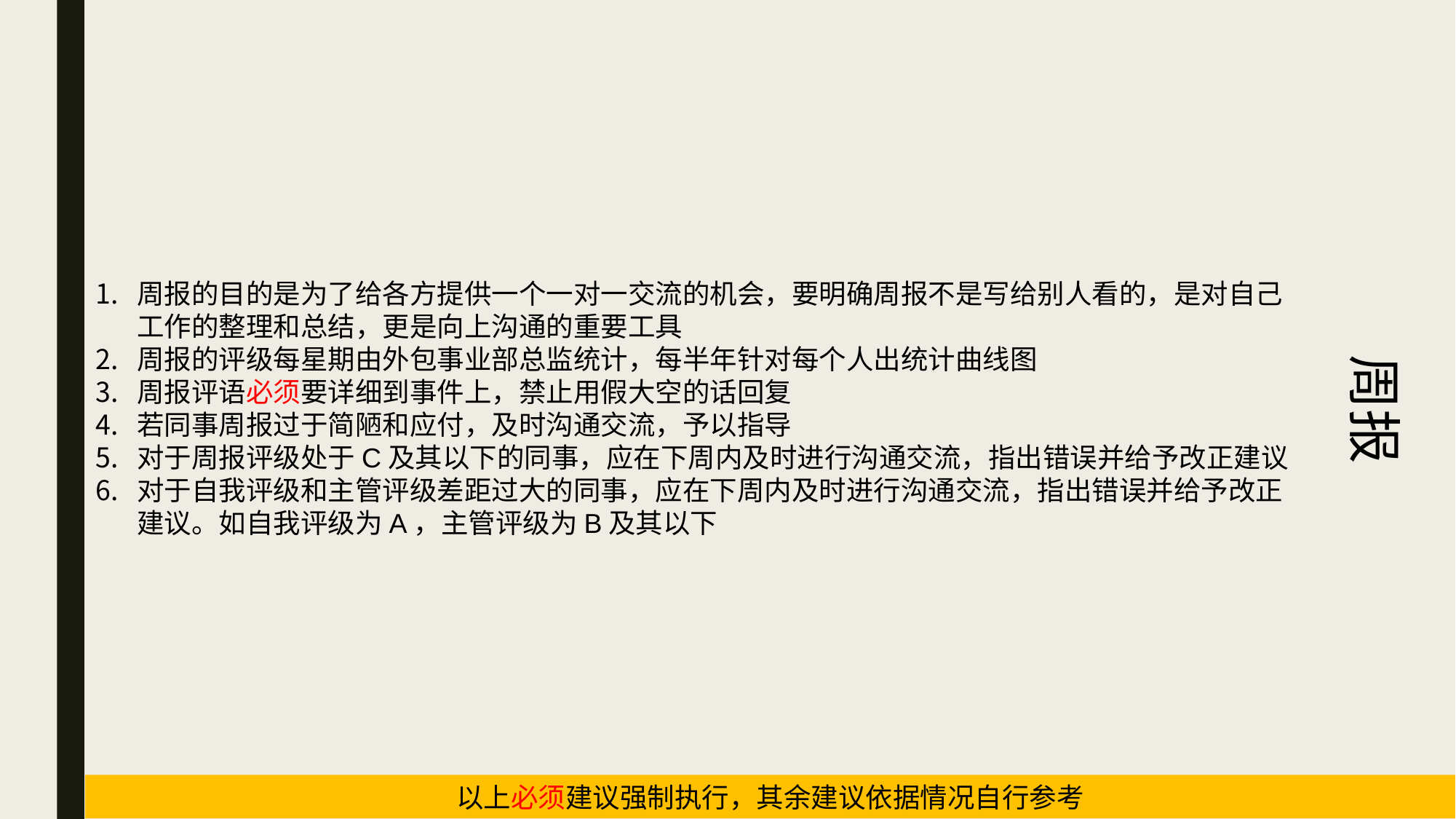

周报
周报的目的是为了给各方提供一个一对一交流的机会，要明确周报不是写给别人看的，是对自己工作的整理和总结，更是向上沟通的重要工具
周报的评级每星期由外包事业部总监统计，每半年针对每个人出统计曲线图
周报评语必须要详细到事件上，禁止用假大空的话回复
若同事周报过于简陋和应付，及时沟通交流，予以指导
对于周报评级处于C及其以下的同事，应在下周内及时进行沟通交流，指出错误并给予改正建议
对于自我评级和主管评级差距过大的同事，应在下周内及时进行沟通交流，指出错误并给予改正建议。如自我评级为A，主管评级为B及其以下
以上必须建议强制执行，其余建议依据情况自行参考